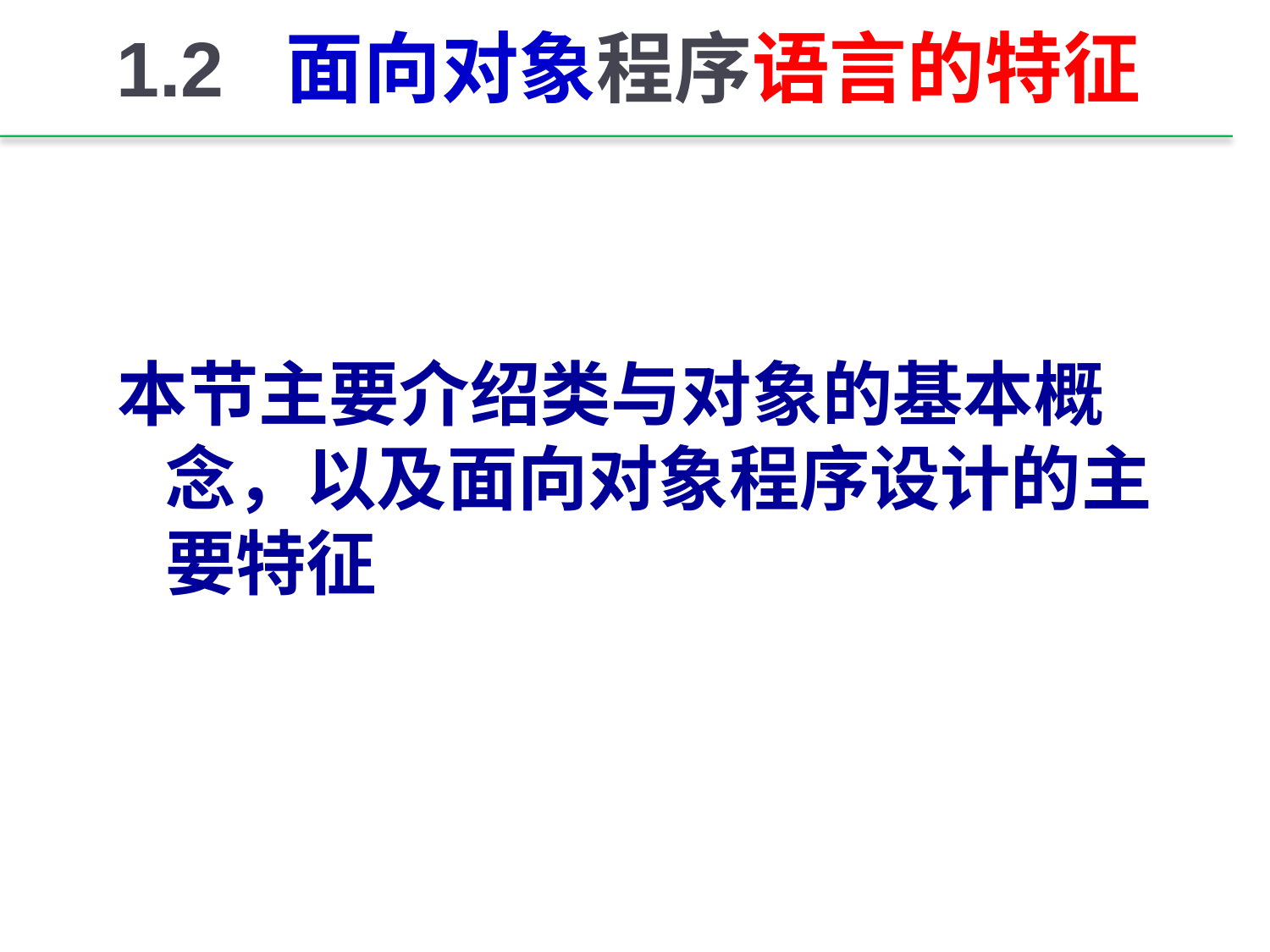

# 1.2  面向对象程序语言的特征

本节主要介绍类与对象的基本概念，以及面向对象程序设计的主要特征